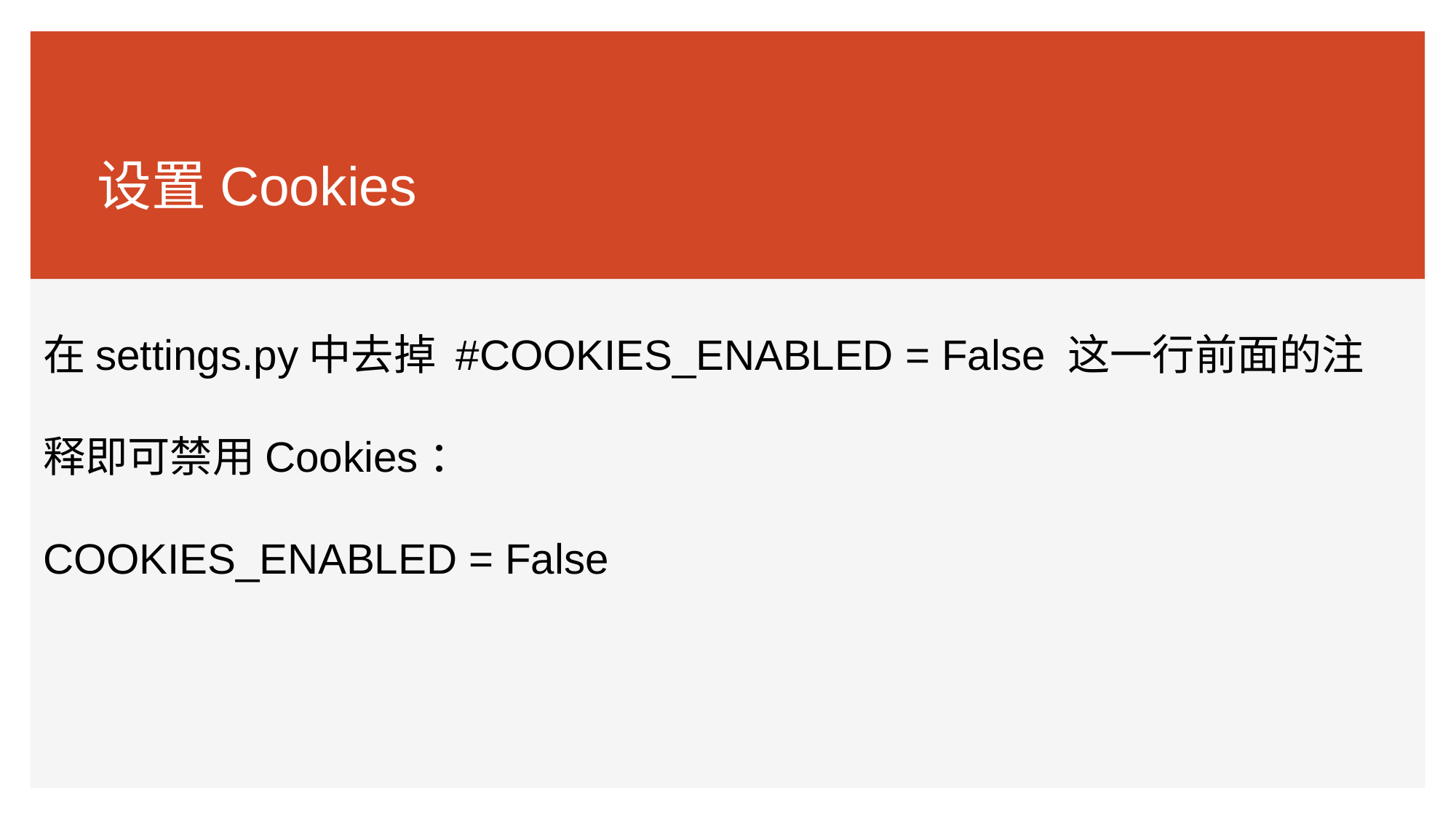

# 设置Cookies
在settings.py中去掉 #COOKIES_ENABLED = False 这一行前面的注释即可禁用Cookies：
COOKIES_ENABLED = False